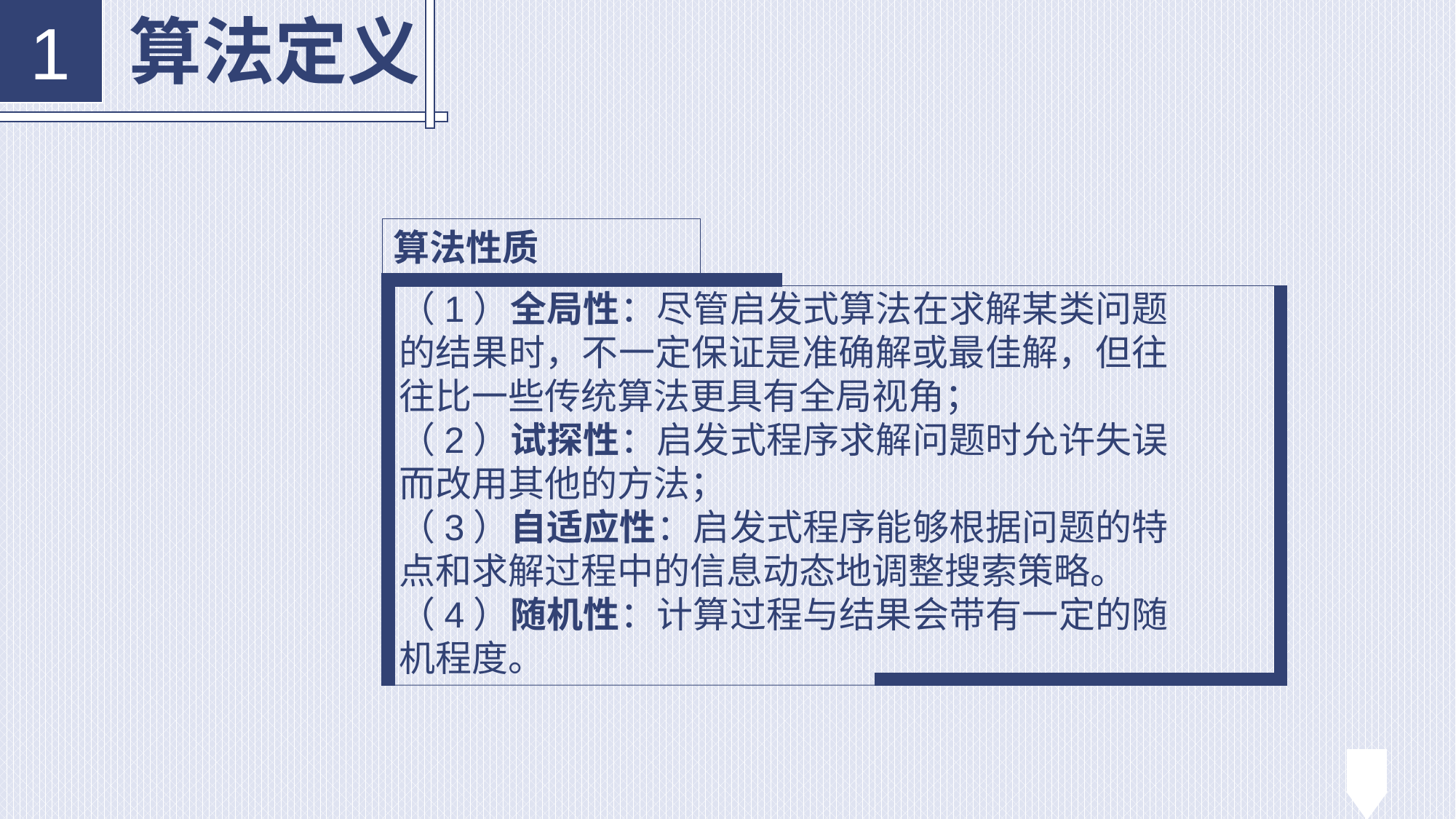

算法定义

1

算法性质
（1）全局性：尽管启发式算法在求解某类问题的结果时，不一定保证是准确解或最佳解，但往往比一些传统算法更具有全局视角；
（2）试探性：启发式程序求解问题时允许失误而改用其他的方法；
（3）自适应性：启发式程序能够根据问题的特点和求解过程中的信息动态地调整搜索策略。
（4）随机性：计算过程与结果会带有一定的随机程度。

7